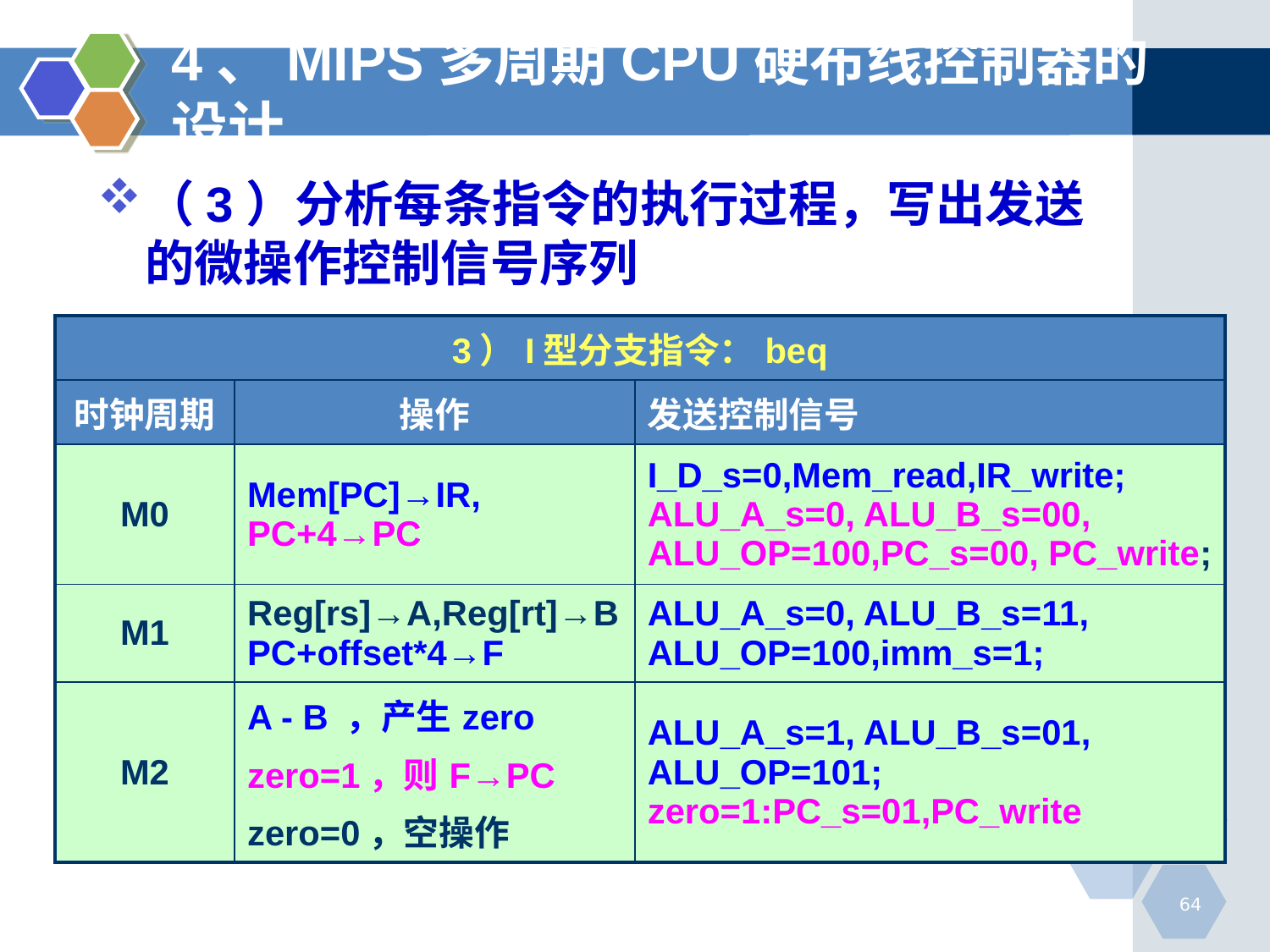

# 4、MIPS多周期CPU硬布线控制器的设计
（3）分析每条指令的执行过程，写出发送的微操作控制信号序列

| 3）I型分支指令：beq |  |  |
| --- | --- | --- |
| 时钟周期 | 操作 | 发送控制信号 |
| M0 | Mem[PC]→IR, PC+4→PC | I\_D\_s=0,Mem\_read,IR\_write; ALU\_A\_s=0, ALU\_B\_s=00, ALU\_OP=100,PC\_s=00, PC\_write; |
| M1 | Reg[rs]→A,Reg[rt]→B PC+offset\*4→F | ALU\_A\_s=0, ALU\_B\_s=11, ALU\_OP=100,imm\_s=1; |
| M2 | A - B ，产生zero zero=1，则F→PC zero=0，空操作 | ALU\_A\_s=1, ALU\_B\_s=01, ALU\_OP=101; zero=1:PC\_s=01,PC\_write |
64